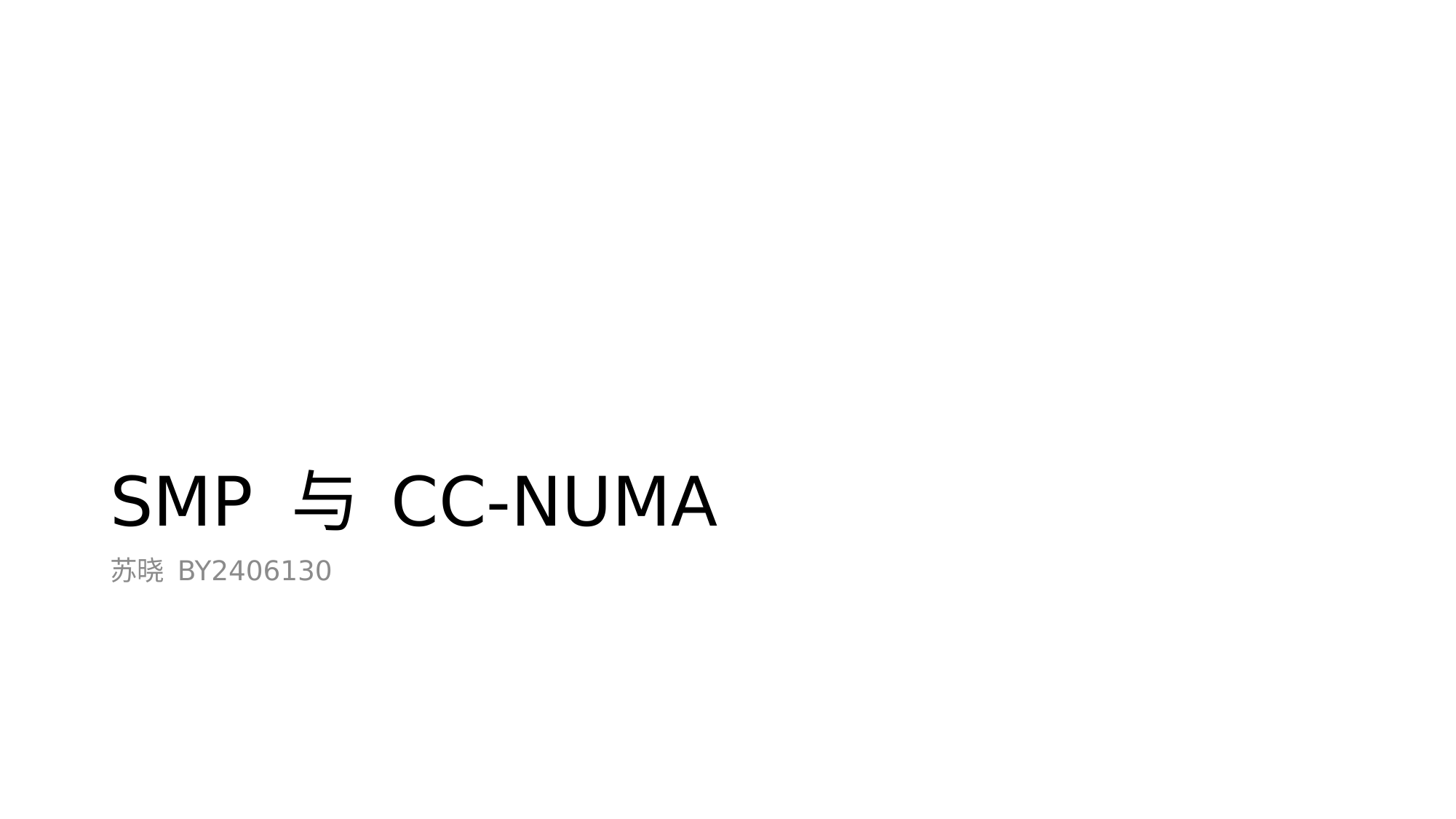

# SMP 与 CC-NUMA
苏晓 BY2406130

23